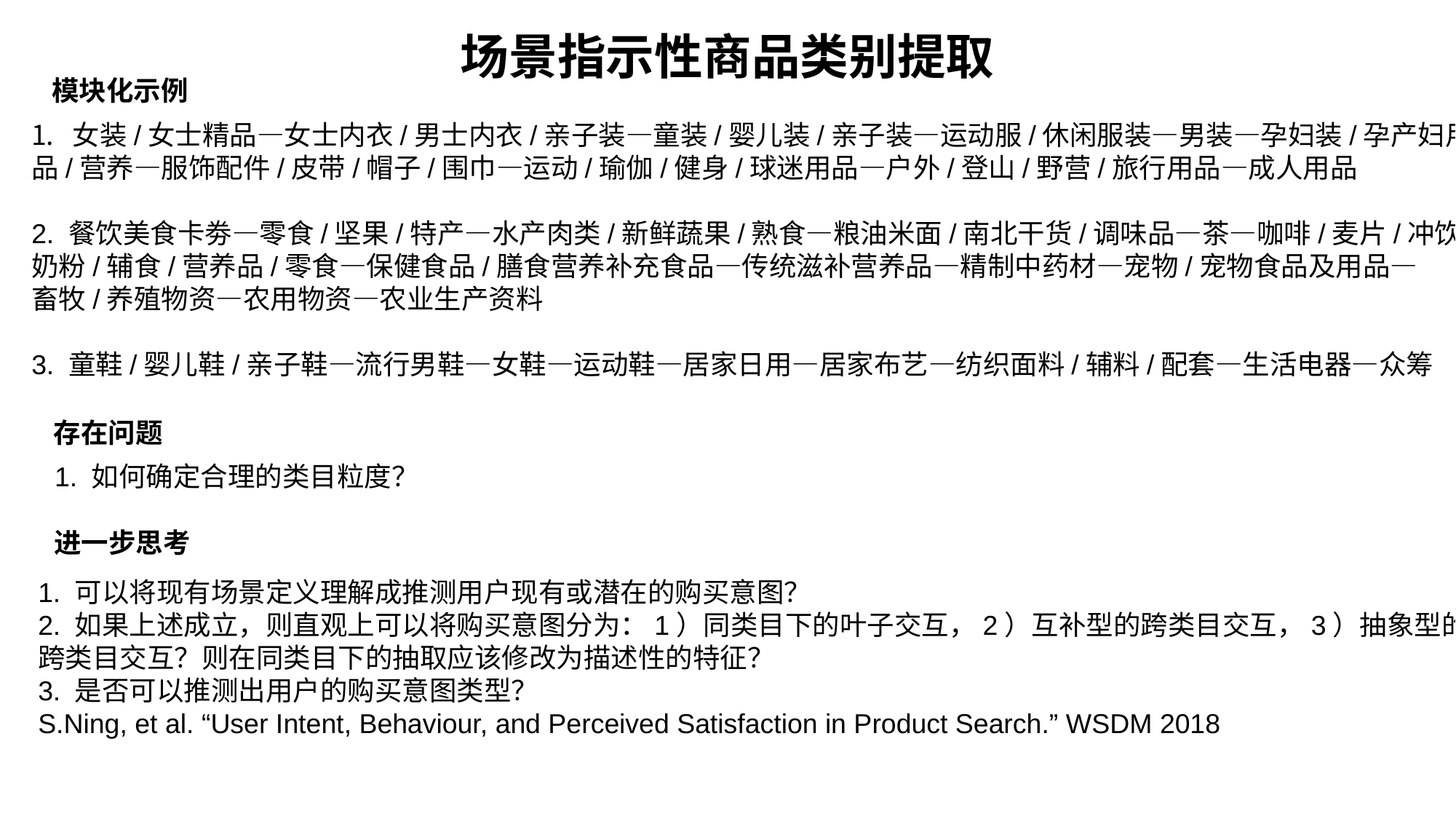

场景指示性商品类别提取
模块化示例
女装/女士精品—女士内衣/男士内衣/亲子装—童装/婴儿装/亲子装—运动服/休闲服装—男装—孕妇装/孕产妇用
品/营养—服饰配件/皮带/帽子/围巾—运动/瑜伽/健身/球迷用品—户外/登山/野营/旅行用品—成人用品

2. 餐饮美食卡劵—零食/坚果/特产—水产肉类/新鲜蔬果/熟食—粮油米面/南北干货/调味品—茶—咖啡/麦片/冲饮—
奶粉/辅食/营养品/零食—保健食品/膳食营养补充食品—传统滋补营养品—精制中药材—宠物/宠物食品及用品—
畜牧/养殖物资—农用物资—农业生产资料

3. 童鞋/婴儿鞋/亲子鞋—流行男鞋—女鞋—运动鞋—居家日用—居家布艺—纺织面料/辅料/配套—生活电器—众筹
存在问题
1. 如何确定合理的类目粒度？
进一步思考
1. 可以将现有场景定义理解成推测用户现有或潜在的购买意图？
2. 如果上述成立，则直观上可以将购买意图分为：1）同类目下的叶子交互，2）互补型的跨类目交互，3）抽象型的
跨类目交互？则在同类目下的抽取应该修改为描述性的特征？
3. 是否可以推测出用户的购买意图类型？
S.Ning, et al. “User Intent, Behaviour, and Perceived Satisfaction in Product Search.” WSDM 2018